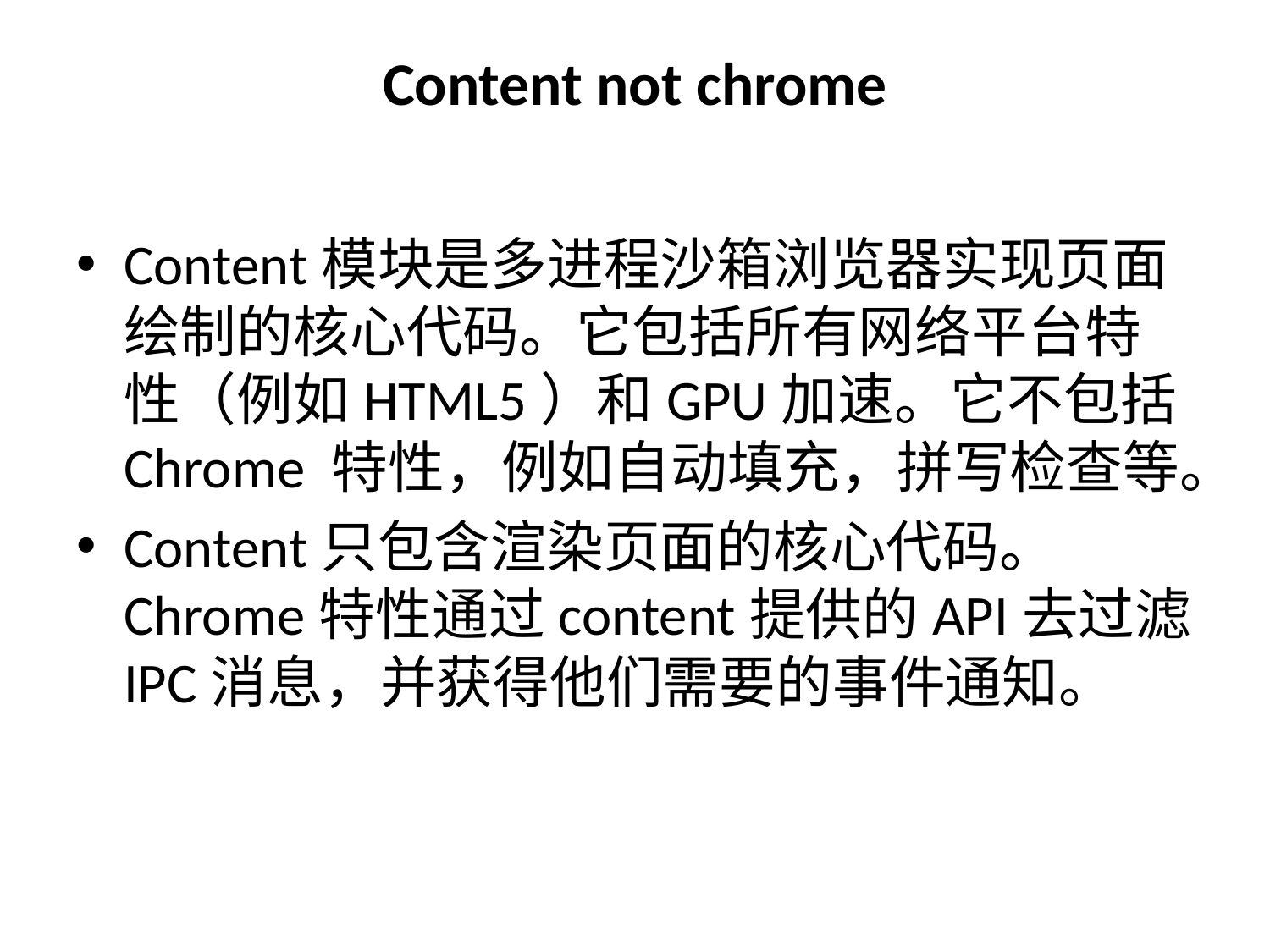

# Content not chrome
Content模块是多进程沙箱浏览器实现页面绘制的核心代码。它包括所有网络平台特性（例如HTML5）和GPU加速。它不包括Chrome 特性，例如自动填充，拼写检查等。
Content只包含渲染页面的核心代码。 Chrome特性通过content提供的API去过滤IPC消息，并获得他们需要的事件通知。